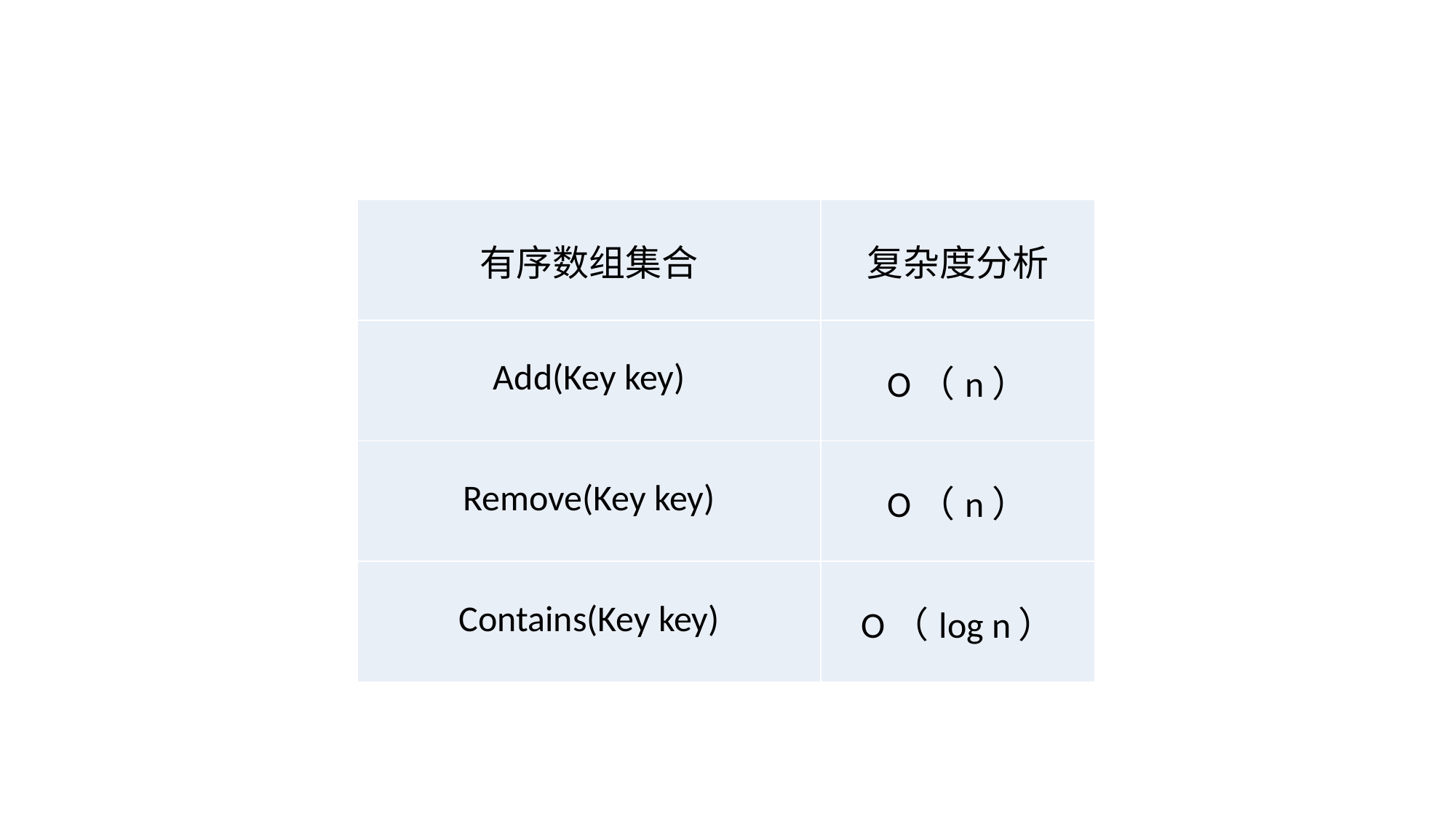

| 有序数组集合 | 复杂度分析 |
| --- | --- |
| Add(Key key) | O（n） |
| Remove(Key key) | O（n） |
| Contains(Key key) | O（log n） |